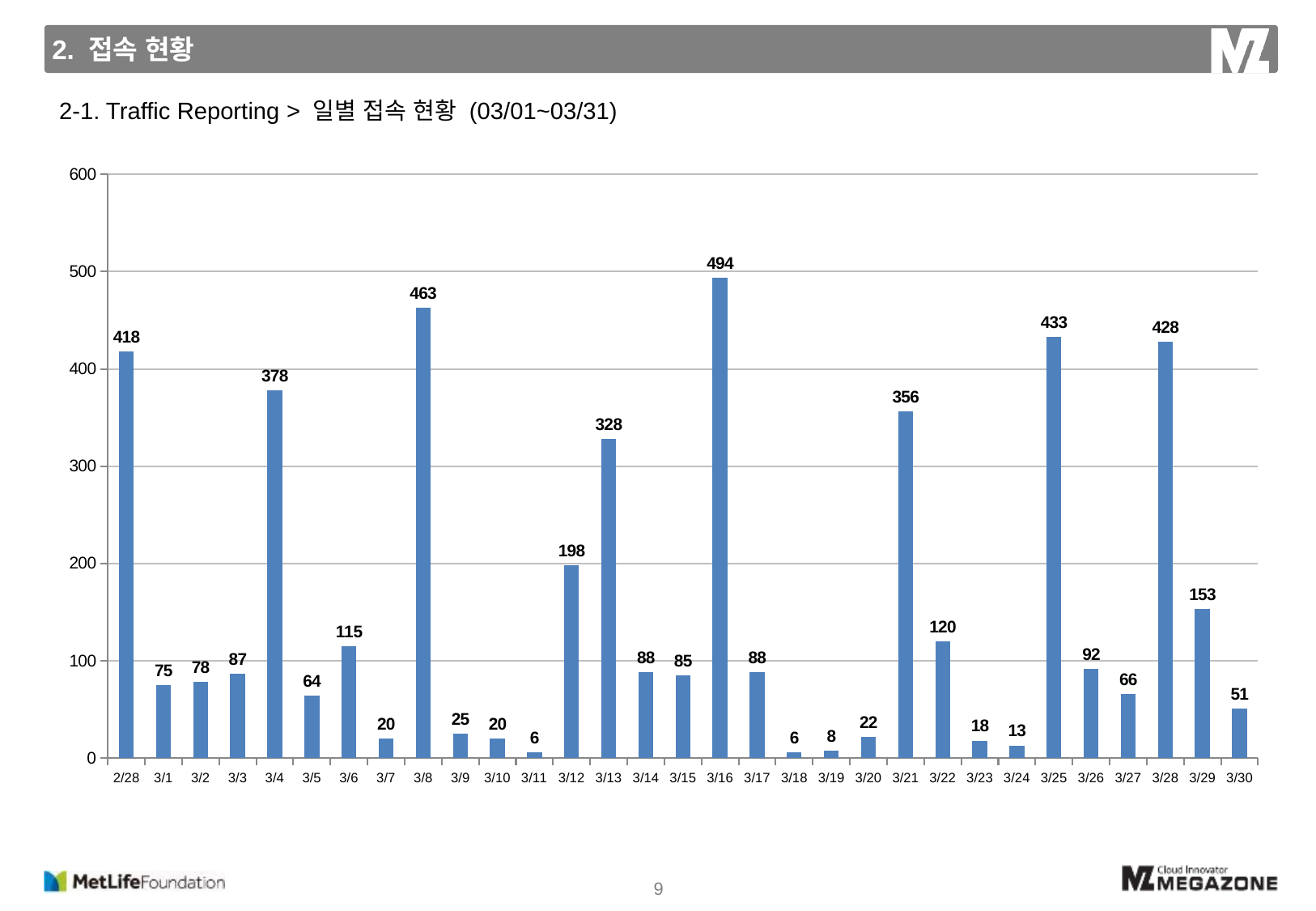

2. 접속 현황
2-1. Traffic Reporting > 일별 접속 현황 (03/01~03/31)

### Chart

| Category | PC |
|---|---|
| 42794 | 418.0 |
| 42795 | 75.0 |
| 42796 | 78.0 |
| 42797 | 87.0 |
| 42798 | 378.0 |
| 42799 | 64.0 |
| 42800 | 115.0 |
| 42801 | 20.0 |
| 42802 | 463.0 |
| 42803 | 25.0 |
| 42804 | 20.0 |
| 42805 | 6.0 |
| 42806 | 198.0 |
| 42807 | 328.0 |
| 42808 | 88.0 |
| 42809 | 85.0 |
| 42810 | 494.0 |
| 42811 | 88.0 |
| 42812 | 6.0 |
| 42813 | 8.0 |
| 42814 | 22.0 |
| 42815 | 356.0 |
| 42816 | 120.0 |
| 42817 | 18.0 |
| 42818 | 13.0 |
| 42819 | 433.0 |
| 42820 | 92.0 |
| 42821 | 66.0 |
| 42822 | 428.0 |
| 42823 | 153.0 |
| 42824 | 51.0 |
9